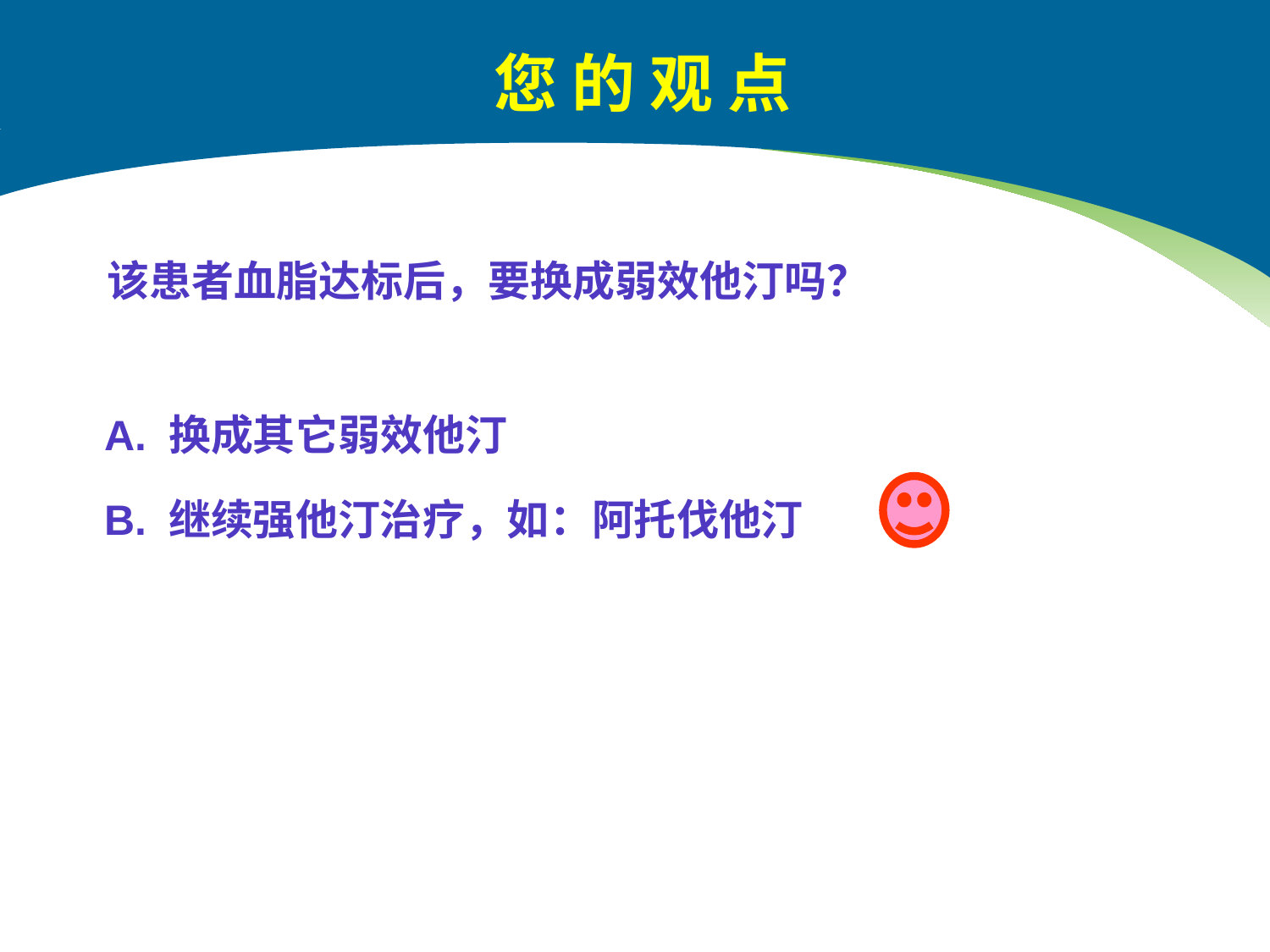

# 您 的 观 点
   该患者血脂达标后，要换成弱效他汀吗？

   A. 换成其它弱效他汀
   B. 继续强他汀治疗，如：阿托伐他汀